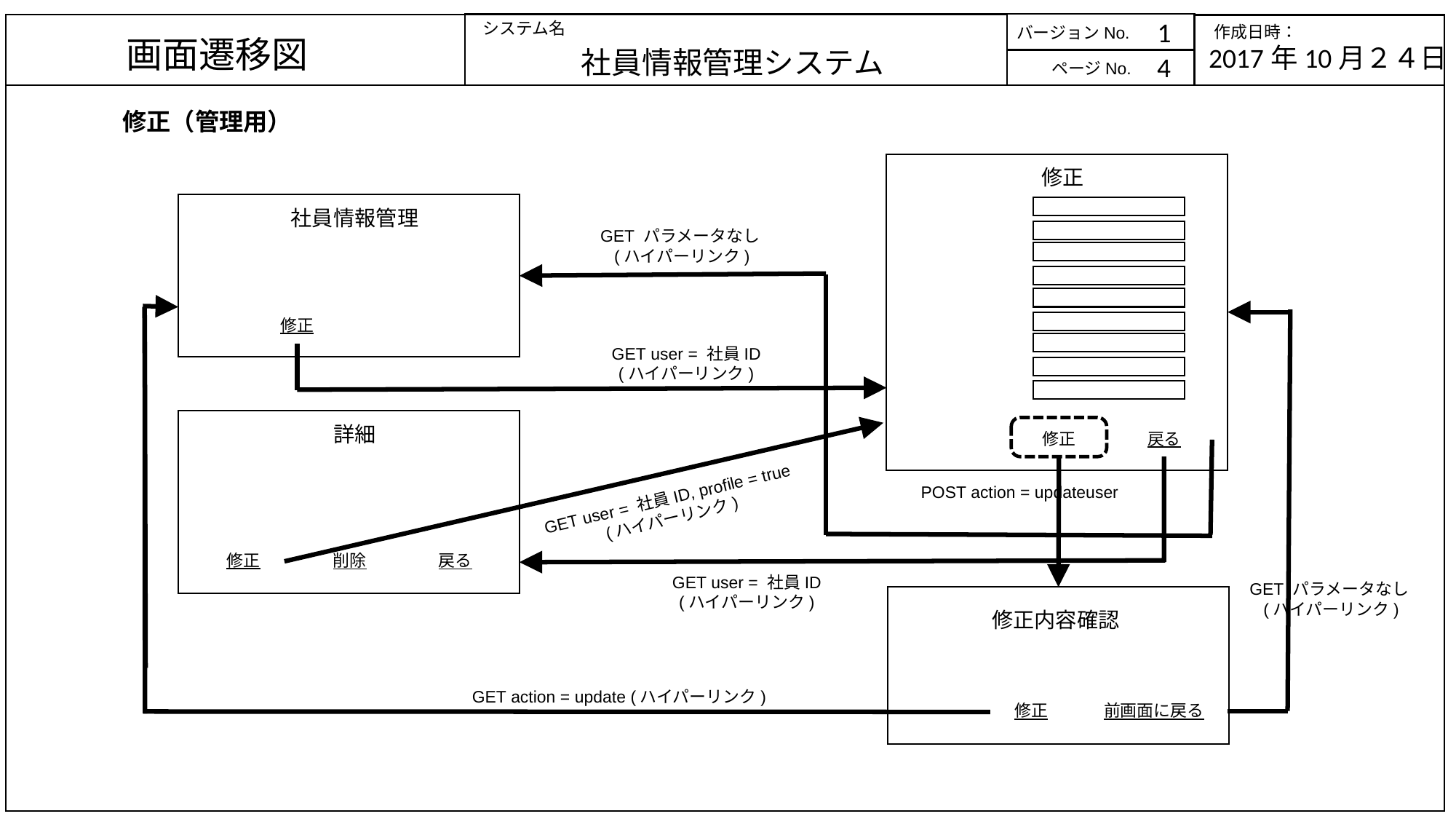

1
システム名

作成日時：
バージョンNo.
画面遷移図
2017年10月２４日
社員情報管理システム
4
ページNo.
修正（管理用）

修正

社員情報管理
GET パラメータなし
(ハイパーリンク)

修正

GET user = 社員ID
(ハイパーリンク)

詳細

修正
戻る
POST action = updateuser
GET user = 社員ID, profile = true
(ハイパーリンク)
修正
削除
戻る
GET user = 社員ID
(ハイパーリンク)
GET パラメータなし
(ハイパーリンク)

修正内容確認
GET action = update (ハイパーリンク)
修正
前画面に戻る